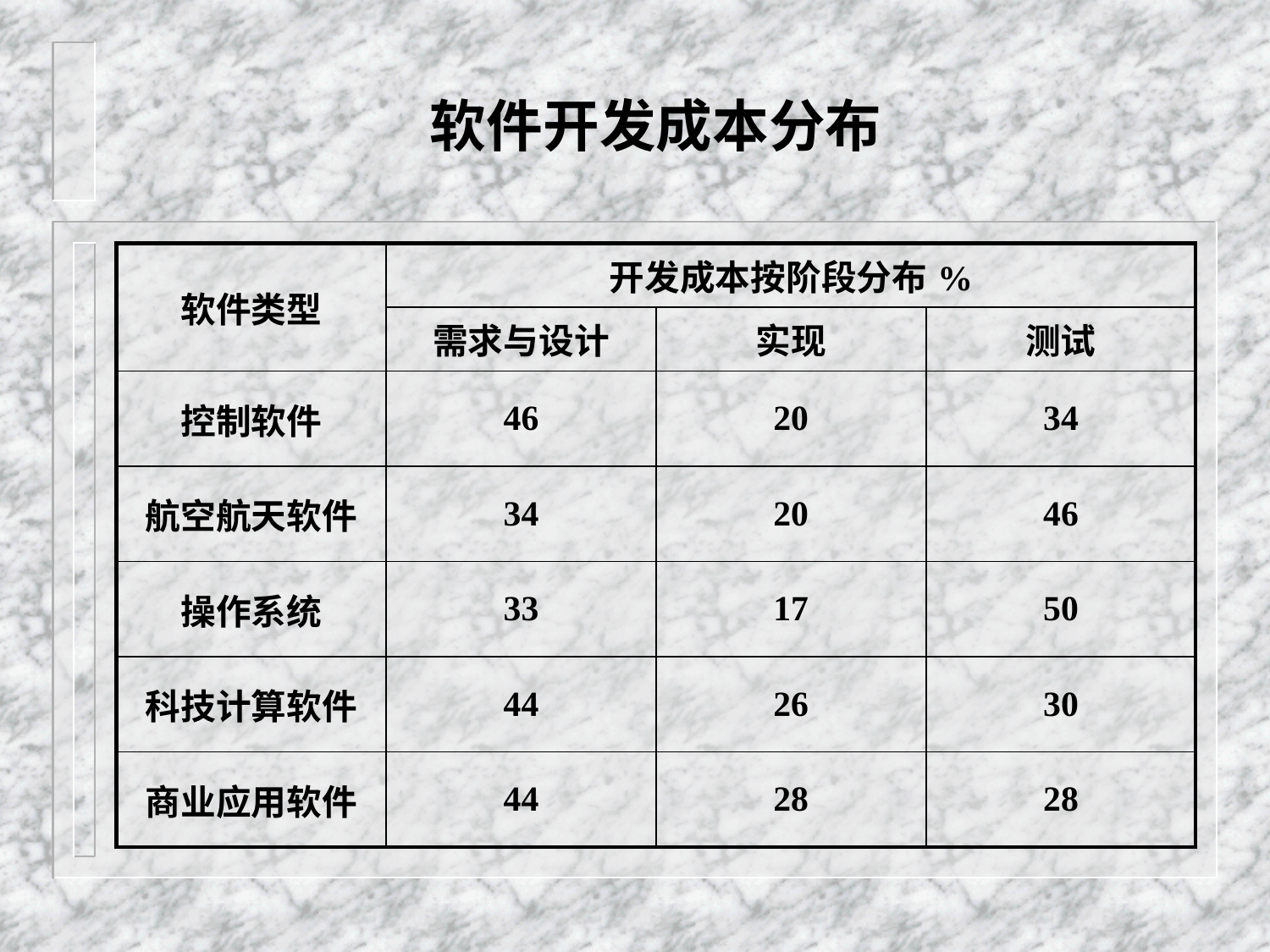

# 软件开发成本分布
| 软件类型 | 开发成本按阶段分布% |  |  |
| --- | --- | --- | --- |
|  | 需求与设计 | 实现 | 测试 |
| 控制软件 | 46 | 20 | 34 |
| 航空航天软件 | 34 | 20 | 46 |
| 操作系统 | 33 | 17 | 50 |
| 科技计算软件 | 44 | 26 | 30 |
| 商业应用软件 | 44 | 28 | 28 |